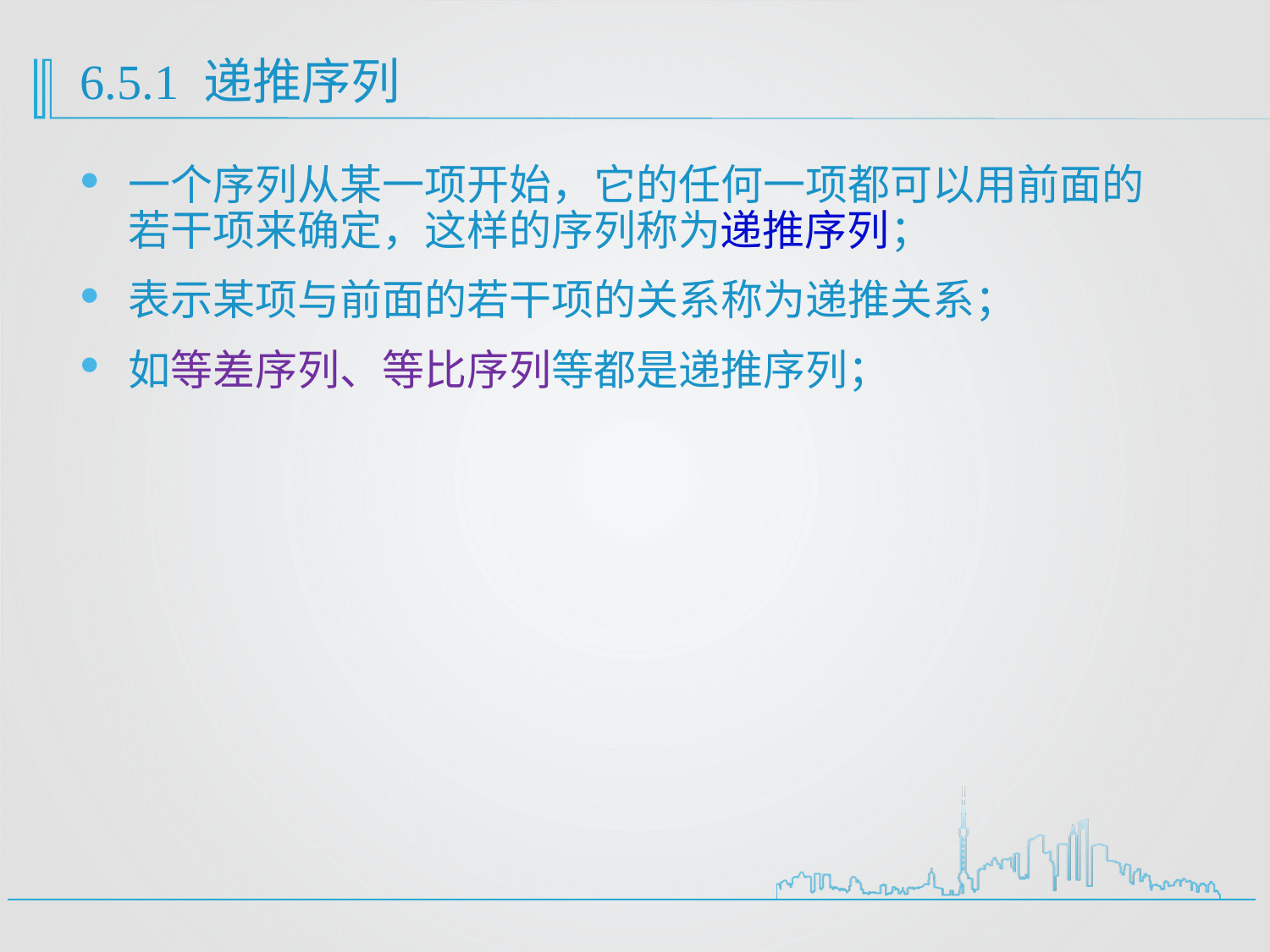

# 6.5.1 递推序列
一个序列从某一项开始，它的任何一项都可以用前面的若干项来确定，这样的序列称为递推序列；
表示某项与前面的若干项的关系称为递推关系；
如等差序列、等比序列等都是递推序列；